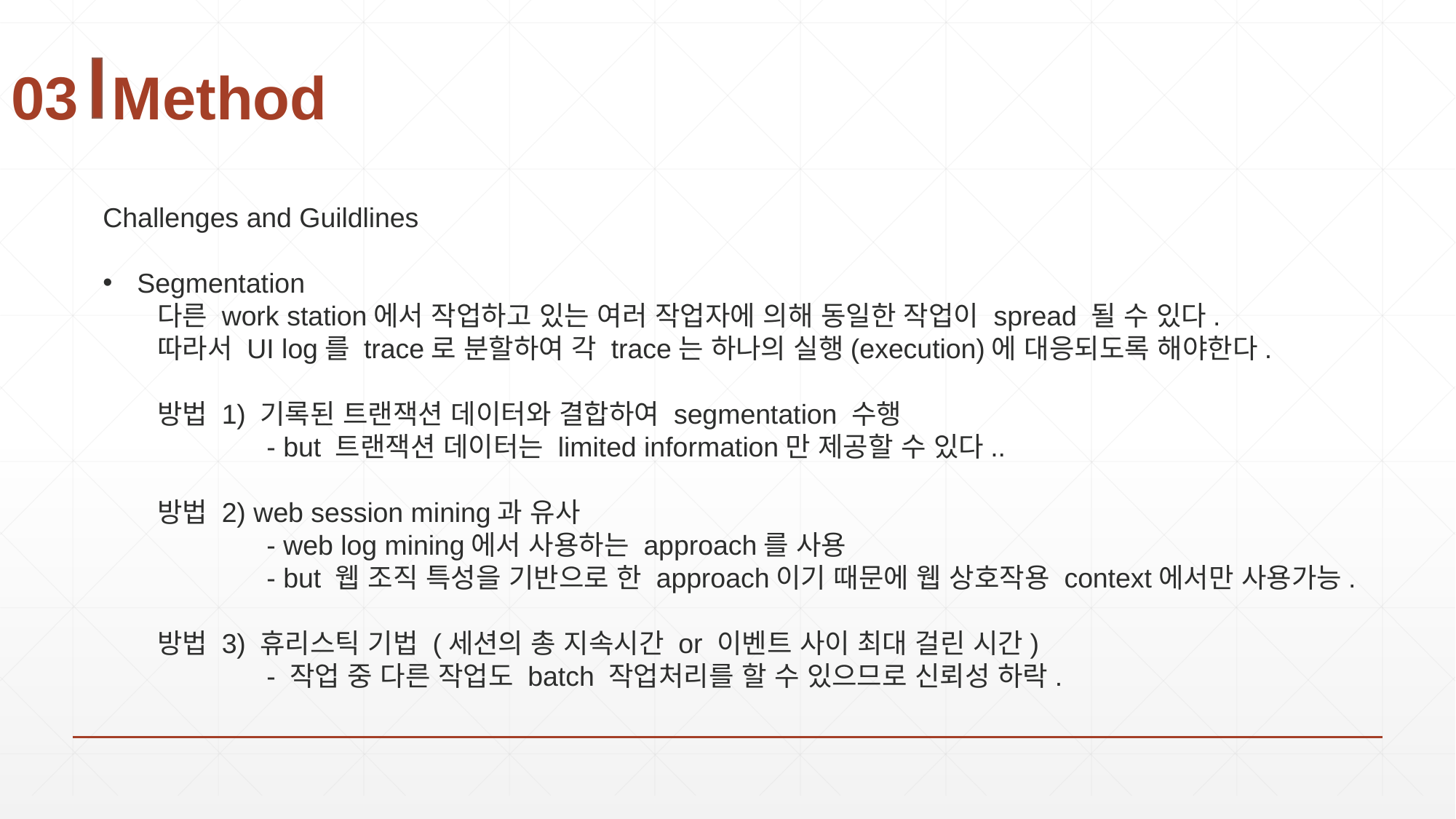

03  Method

Challenges and Guildlines

Segmentation
다른 work station에서 작업하고 있는 여러 작업자에 의해 동일한 작업이 spread 될 수 있다.
따라서 UI log를 trace로 분할하여 각 trace는 하나의 실행(execution)에 대응되도록 해야한다.

방법 1) 기록된 트랜잭션 데이터와 결합하여 segmentation 수행
	- but 트랜잭션 데이터는 limited information만 제공할 수 있다..

방법 2) web session mining과 유사
	- web log mining에서 사용하는 approach를 사용
	- but 웹 조직 특성을 기반으로 한 approach이기 때문에 웹 상호작용 context에서만 사용가능.

방법 3) 휴리스틱 기법 (세션의 총 지속시간 or 이벤트 사이 최대 걸린 시간)
	- 작업 중 다른 작업도 batch 작업처리를 할 수 있으므로 신뢰성 하락.